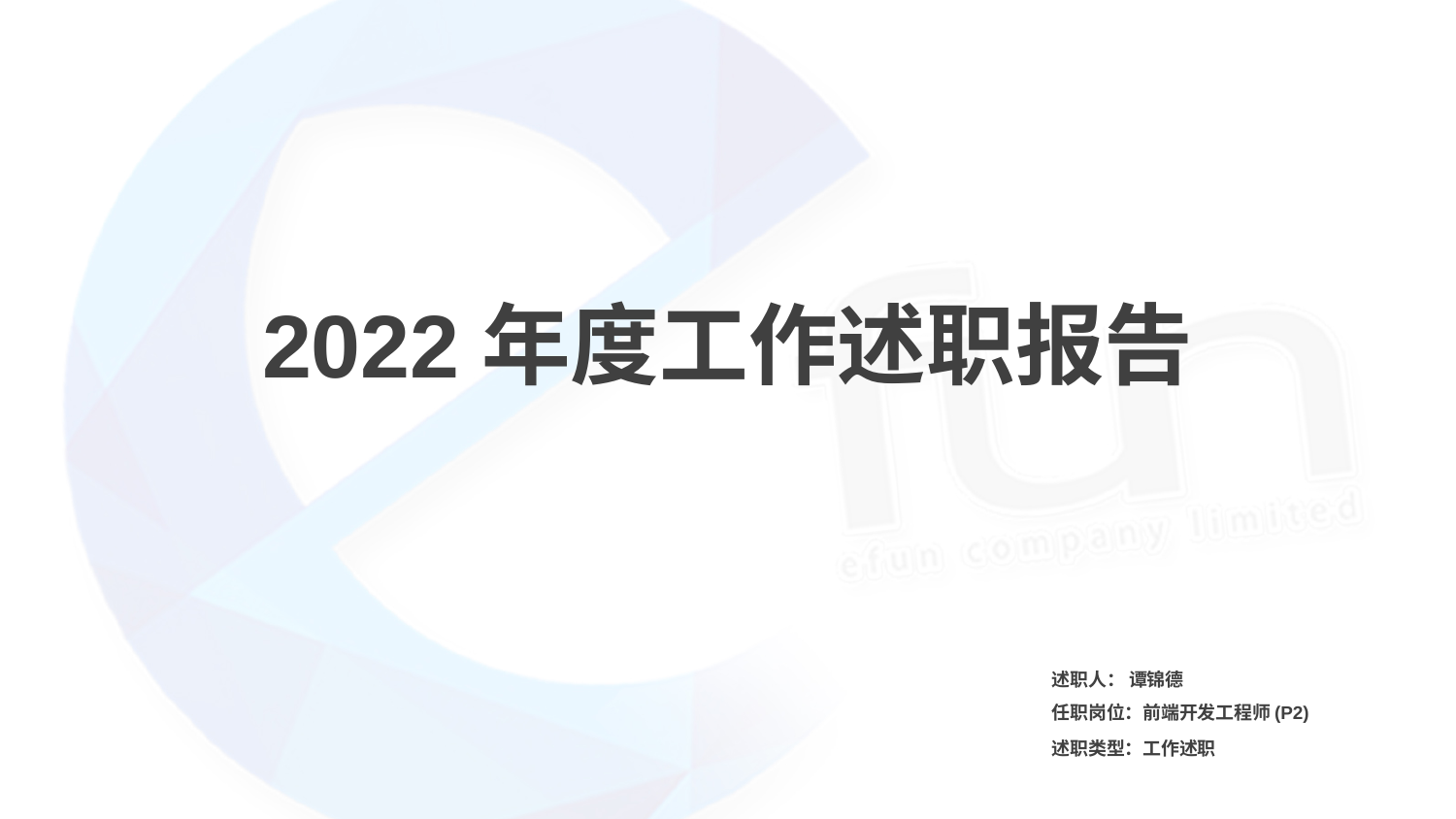

# 2022年度工作述职报告
述职人： 谭锦德
任职岗位：前端开发工程师(P2)
述职类型：工作述职